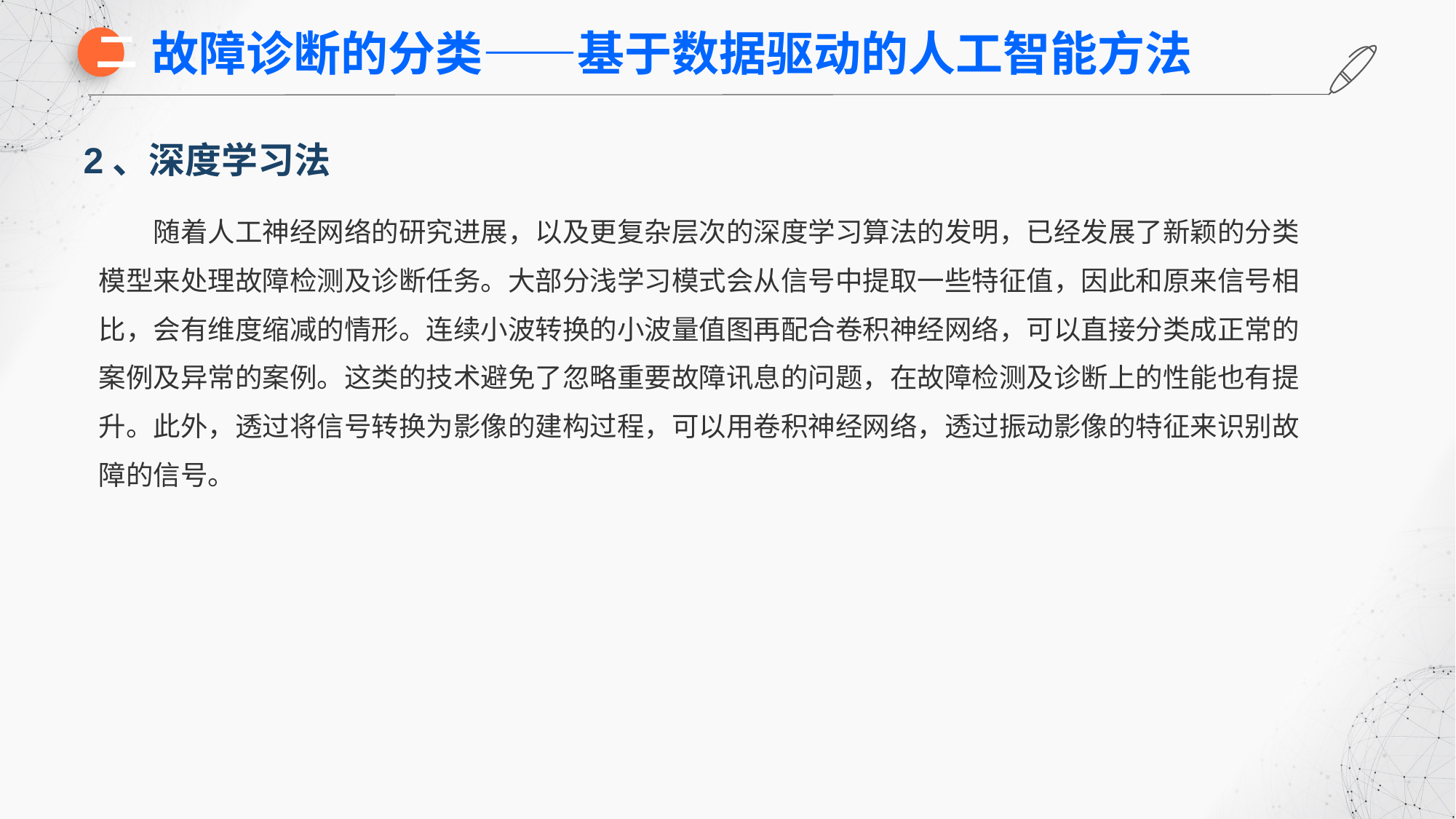

故障诊断的分类——基于数据驱动的人工智能方法
二

2、深度学习法
随着人工神经网络的研究进展，以及更复杂层次的深度学习算法的发明，已经发展了新颖的分类模型来处理故障检测及诊断任务。大部分浅学习模式会从信号中提取一些特征值，因此和原来信号相比，会有维度缩减的情形。连续小波转换的小波量值图再配合卷积神经网络，可以直接分类成正常的案例及异常的案例。这类的技术避免了忽略重要故障讯息的问题，在故障检测及诊断上的性能也有提升。此外，透过将信号转换为影像的建构过程，可以用卷积神经网络，透过振动影像的特征来识别故障的信号。